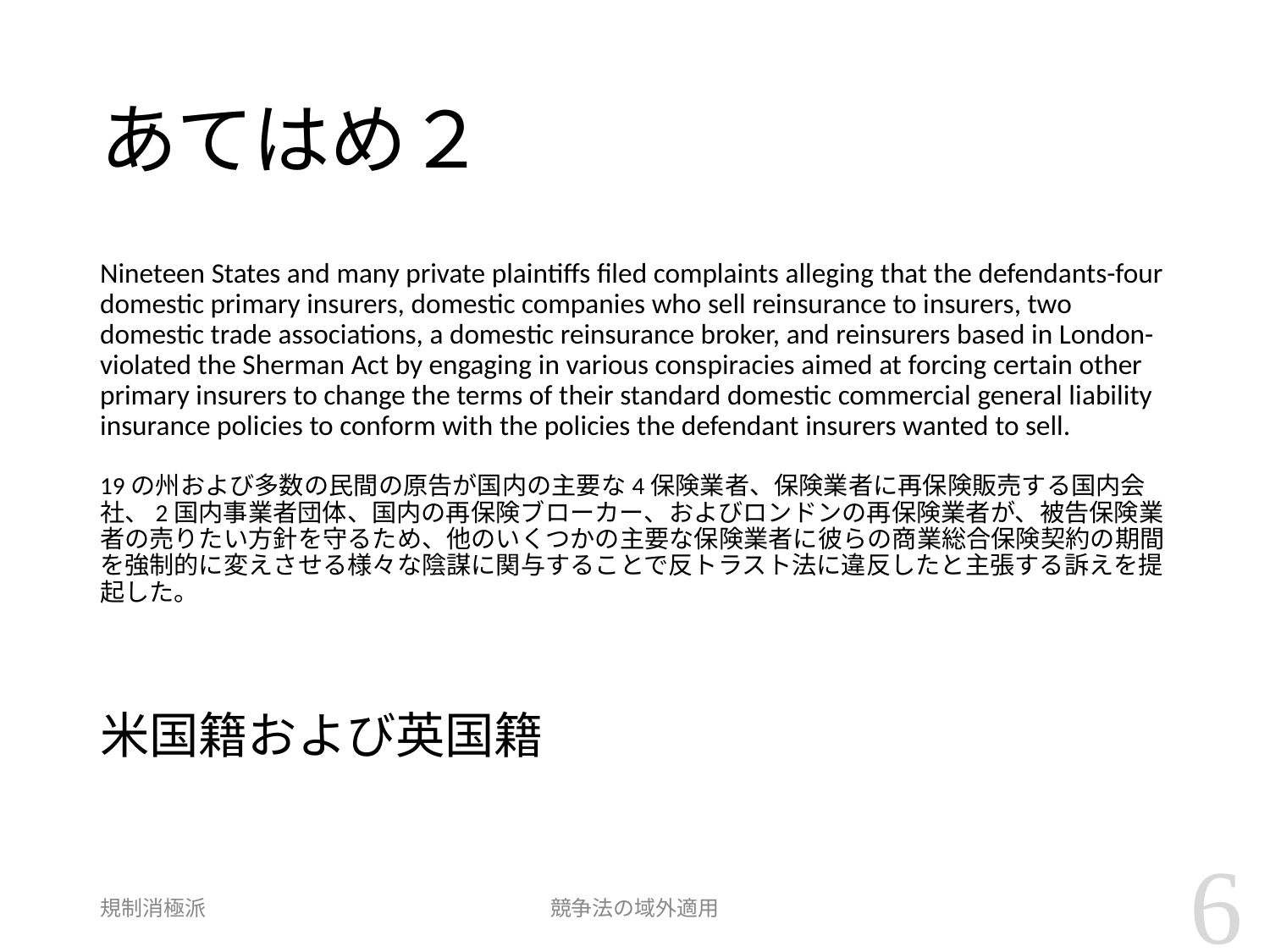

# あてはめ２
Nineteen States and many private plaintiffs filed complaints alleging that the defendants-four domestic primary insurers, domestic companies who sell reinsurance to insurers, two domestic trade associations, a domestic reinsurance broker, and reinsurers based in London-violated the Sherman Act by engaging in various conspiracies aimed at forcing certain other primary insurers to change the terms of their standard domestic commercial general liability insurance policies to conform with the policies the defendant insurers wanted to sell.
19の州および多数の民間の原告が国内の主要な4保険業者、保険業者に再保険販売する国内会社、2国内事業者団体、国内の再保険ブローカー、およびロンドンの再保険業者が、被告保険業者の売りたい方針を守るため、他のいくつかの主要な保険業者に彼らの商業総合保険契約の期間を強制的に変えさせる様々な陰謀に関与することで反トラスト法に違反したと主張する訴えを提起した。
米国籍および英国籍
6
規制消極派
競争法の域外適用